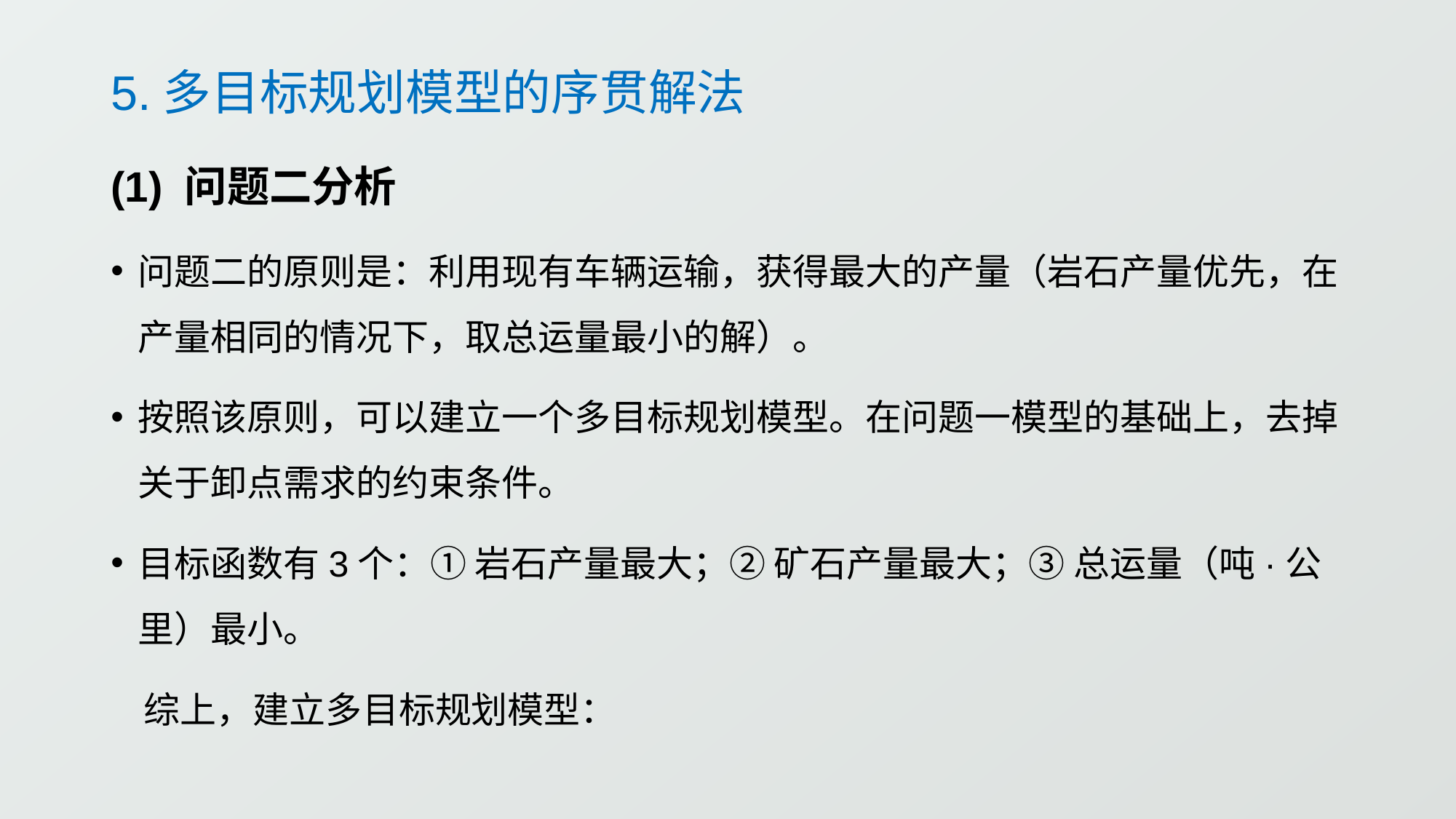

# 5.多目标规划模型的序贯解法
(1) 问题二分析
问题二的原则是：利用现有车辆运输，获得最大的产量（岩石产量优先，在产量相同的情况下，取总运量最小的解）。
按照该原则，可以建立一个多目标规划模型。在问题一模型的基础上，去掉关于卸点需求的约束条件。
目标函数有3个：① 岩石产量最大；② 矿石产量最大；③ 总运量（吨·公里）最小。
   综上，建立多目标规划模型：